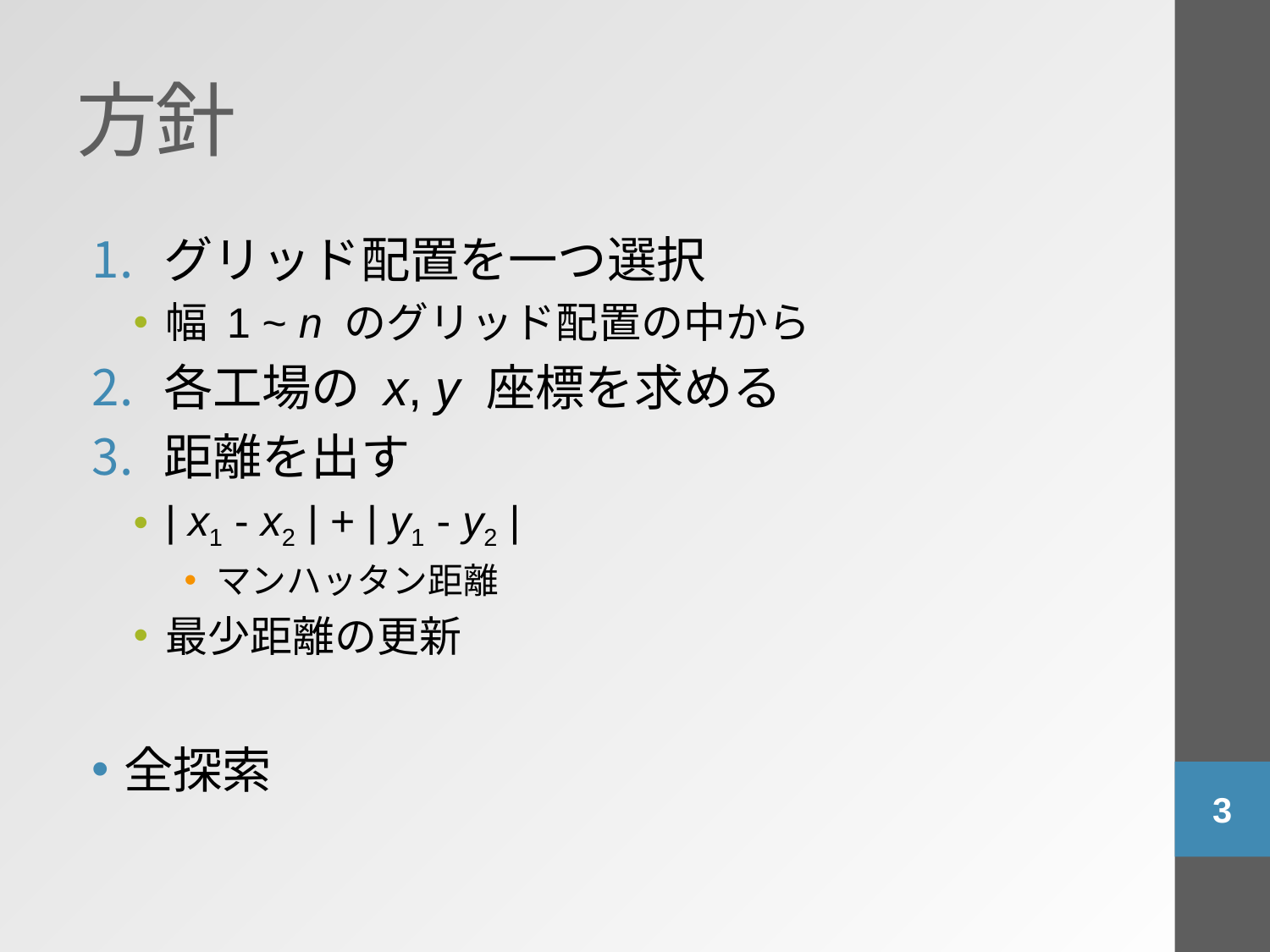

# 方針
グリッド配置を一つ選択
幅 1 ~ n のグリッド配置の中から
各工場の x, y 座標を求める
距離を出す
| x1 - x2 | + | y1 - y2 |
マンハッタン距離
最少距離の更新

全探索